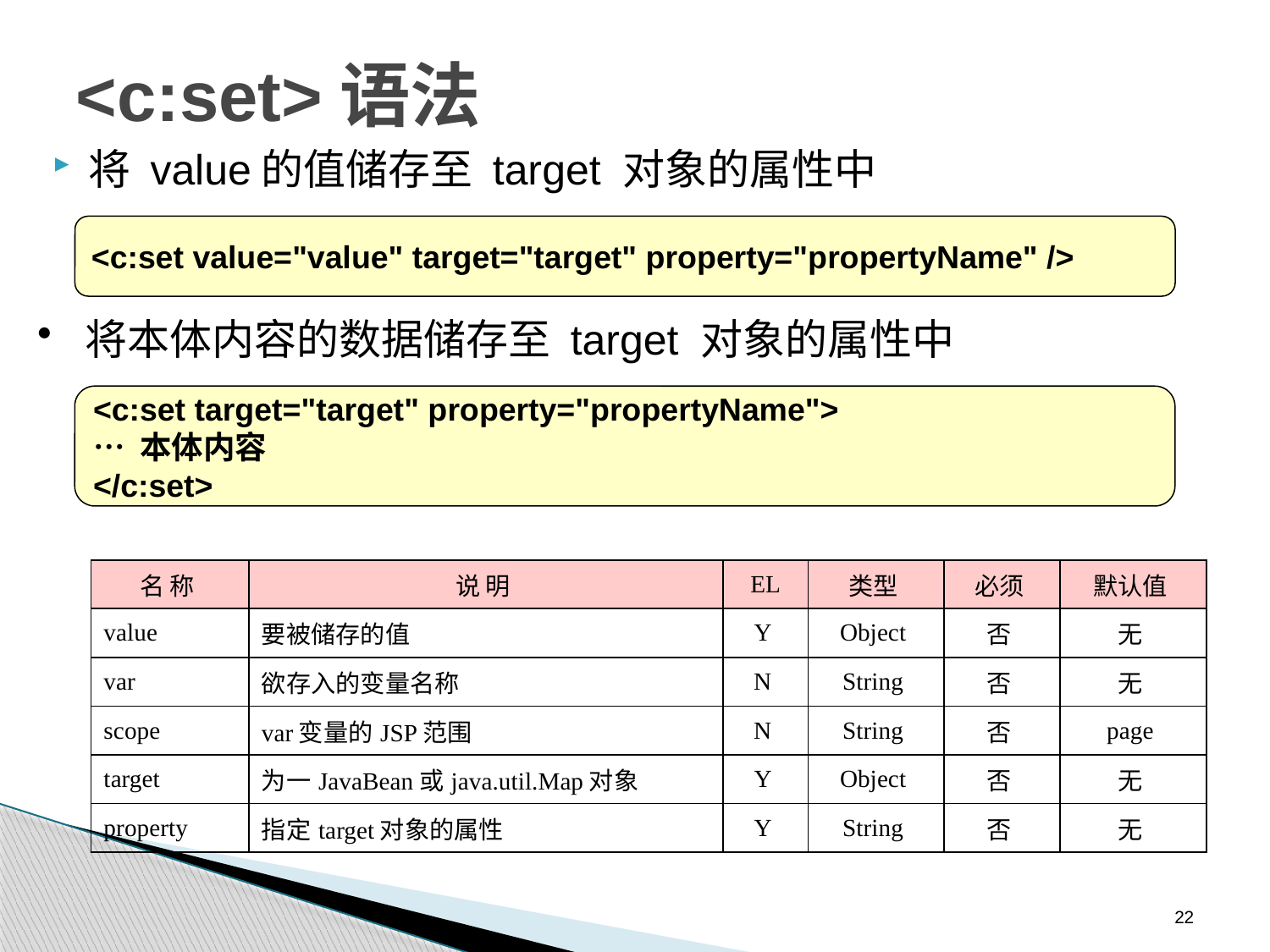

# <c:set>语法
将 value的值储存至 target 对象的属性中
<c:set value="value" target="target" property="propertyName" />
将本体内容的数据储存至 target 对象的属性中
<c:set target="target" property="propertyName">
… 本体内容
</c:set>
| 名 称 | 说 明 | EL | 类型 | 必须 | 默认值 |
| --- | --- | --- | --- | --- | --- |
| value | 要被储存的值 | Y | Object | 否 | 无 |
| var | 欲存入的变量名称 | N | String | 否 | 无 |
| scope | var变量的JSP范围 | N | String | 否 | page |
| target | 为一JavaBean或java.util.Map对象 | Y | Object | 否 | 无 |
| property | 指定target对象的属性 | Y | String | 否 | 无 |
22